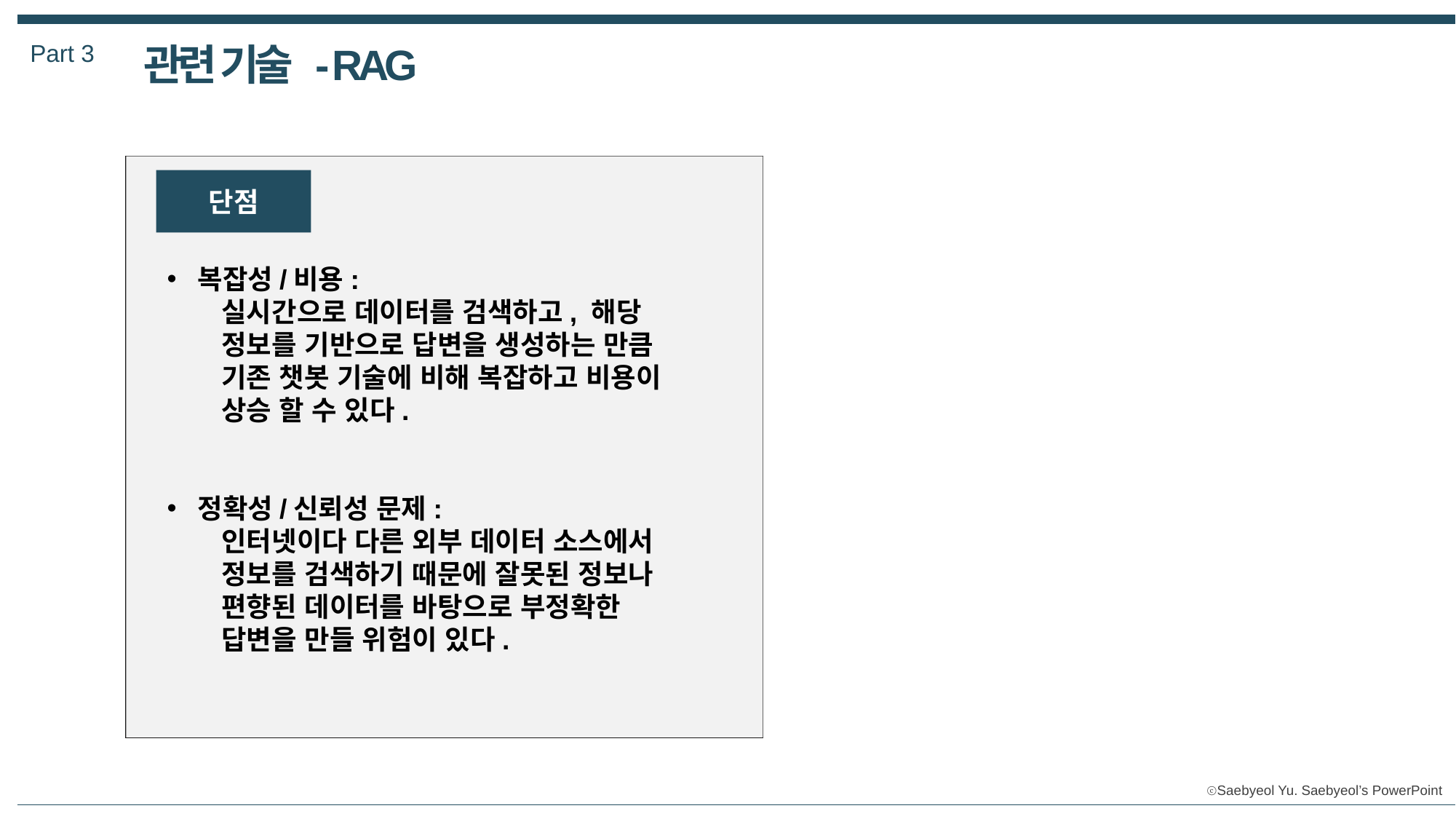

Part 3
관련 기술 - RAG

단점
복잡성/비용:
실시간으로 데이터를 검색하고, 해당 정보를 기반으로 답변을 생성하는 만큼 기존 챗봇 기술에 비해 복잡하고 비용이 상승 할 수 있다.

정확성/신뢰성 문제:
인터넷이다 다른 외부 데이터 소스에서 정보를 검색하기 때문에 잘못된 정보나 편향된 데이터를 바탕으로 부정확한 답변을 만들 위험이 있다.